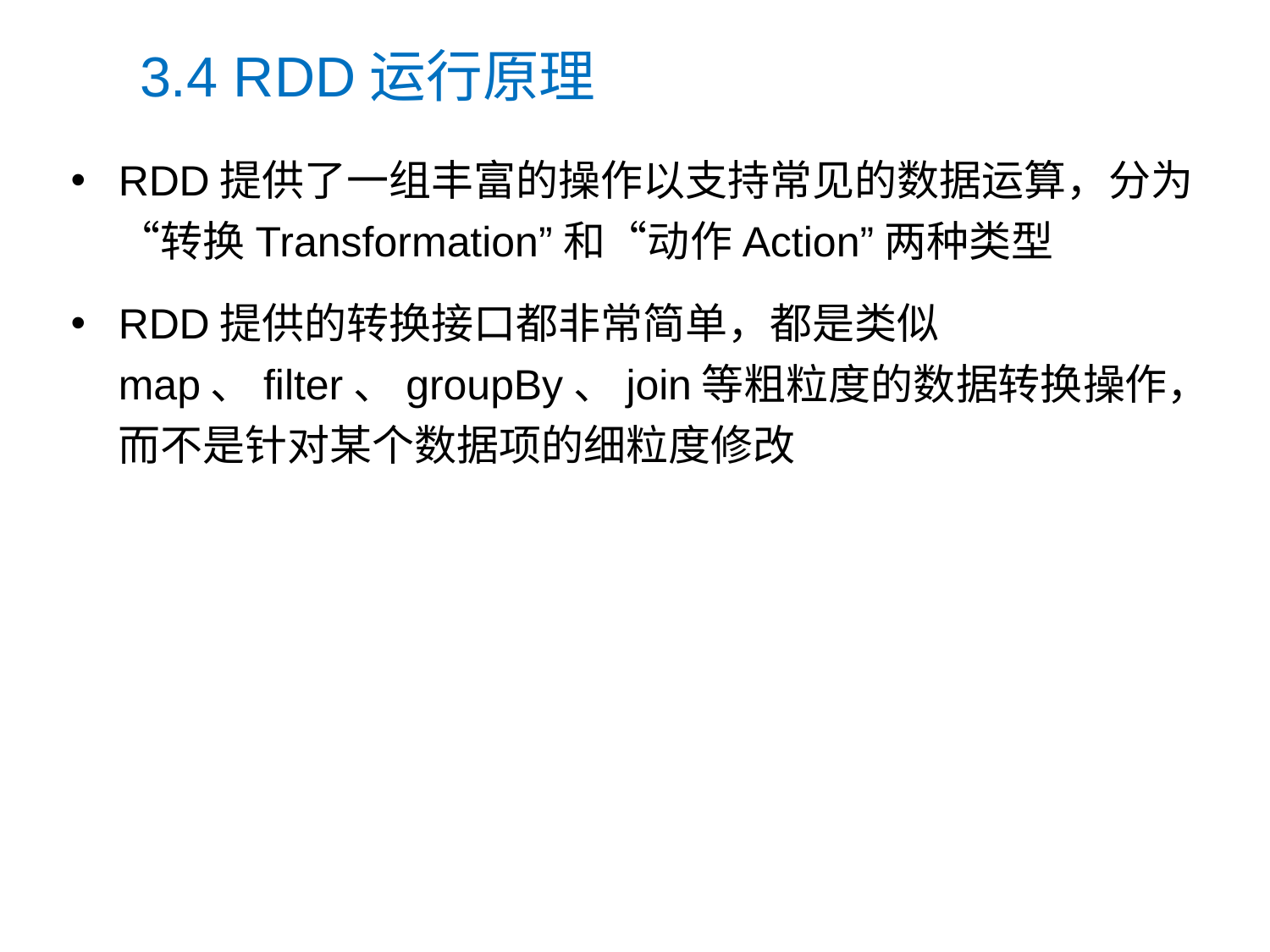

# 3.4 RDD运行原理
RDD提供了一组丰富的操作以支持常见的数据运算，分为“转换Transformation”和“动作Action”两种类型
RDD提供的转换接口都非常简单，都是类似map、filter、groupBy、join等粗粒度的数据转换操作，而不是针对某个数据项的细粒度修改